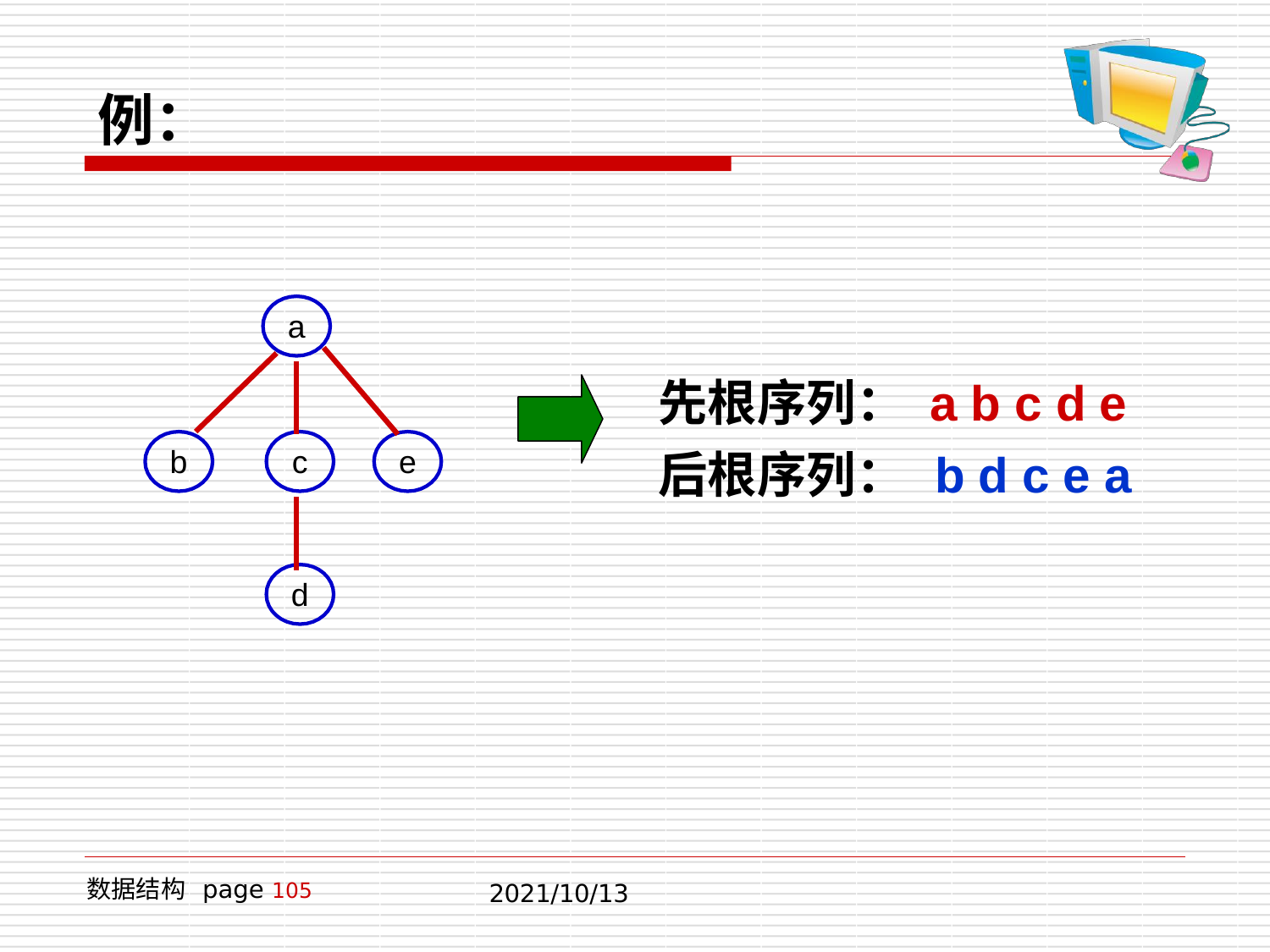

# 例：

a

先根序列： a b c d e
后根序列：	b d c e a

b
c
e

d

数据结构 page 105
2021/10/13